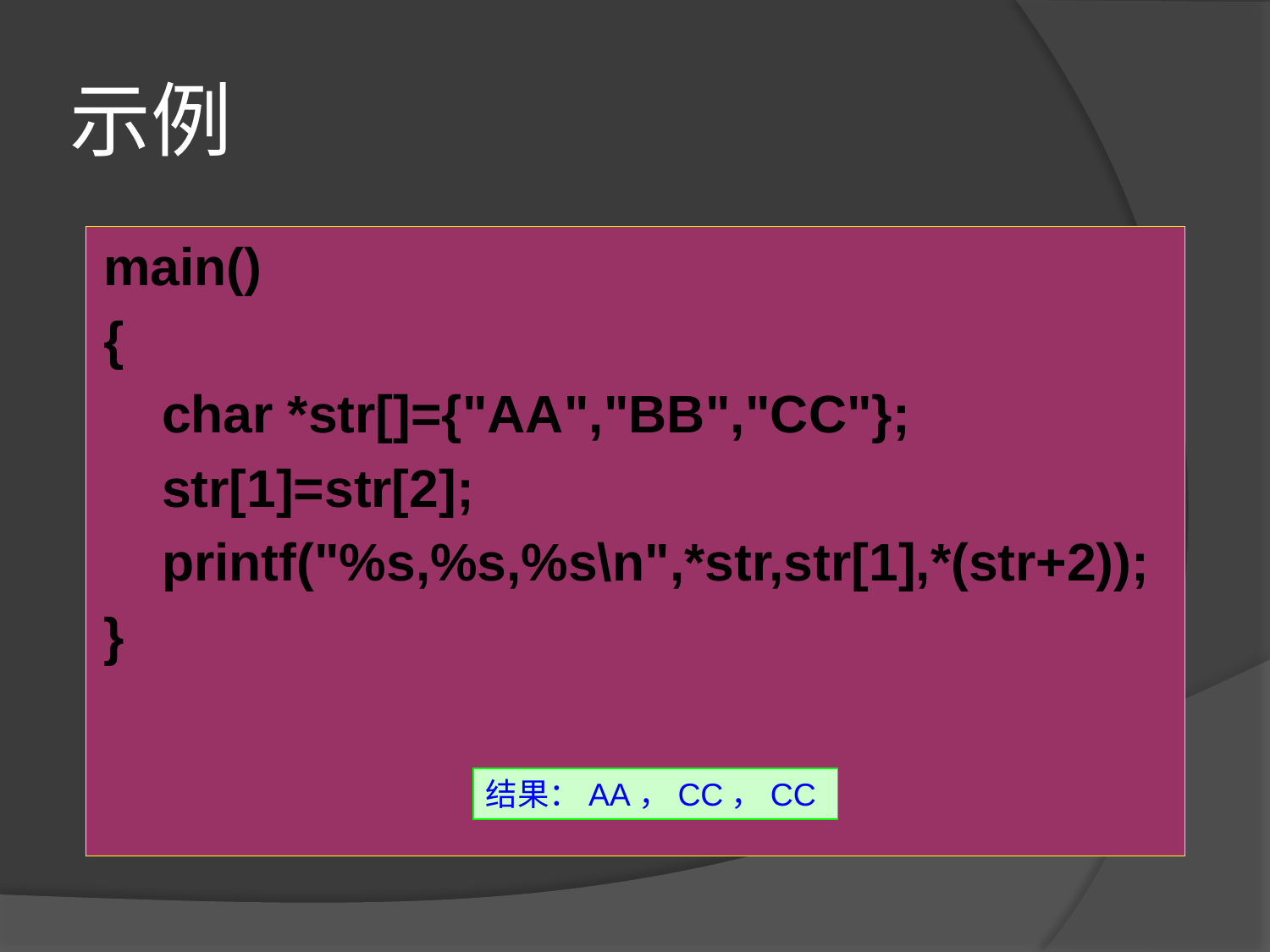

# 示例
main()
{
    char *str[]={"AA","BB","CC"};
    str[1]=str[2];
    printf("%s,%s,%s\n",*str,str[1],*(str+2));
}
结果：AA，CC，CC